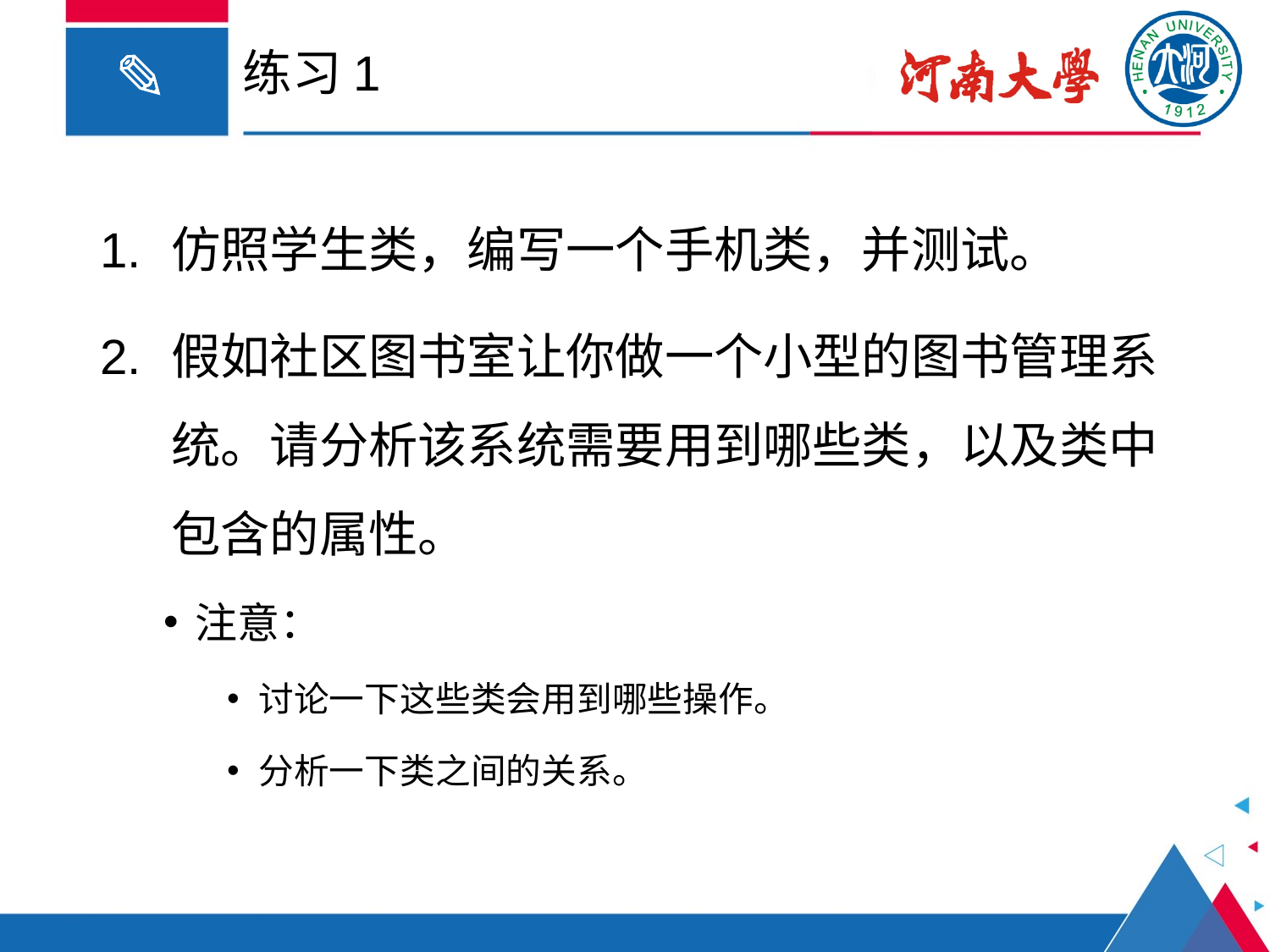

# 练习1
仿照学生类，编写一个手机类，并测试。
假如社区图书室让你做一个小型的图书管理系统。请分析该系统需要用到哪些类，以及类中包含的属性。
注意：
讨论一下这些类会用到哪些操作。
分析一下类之间的关系。